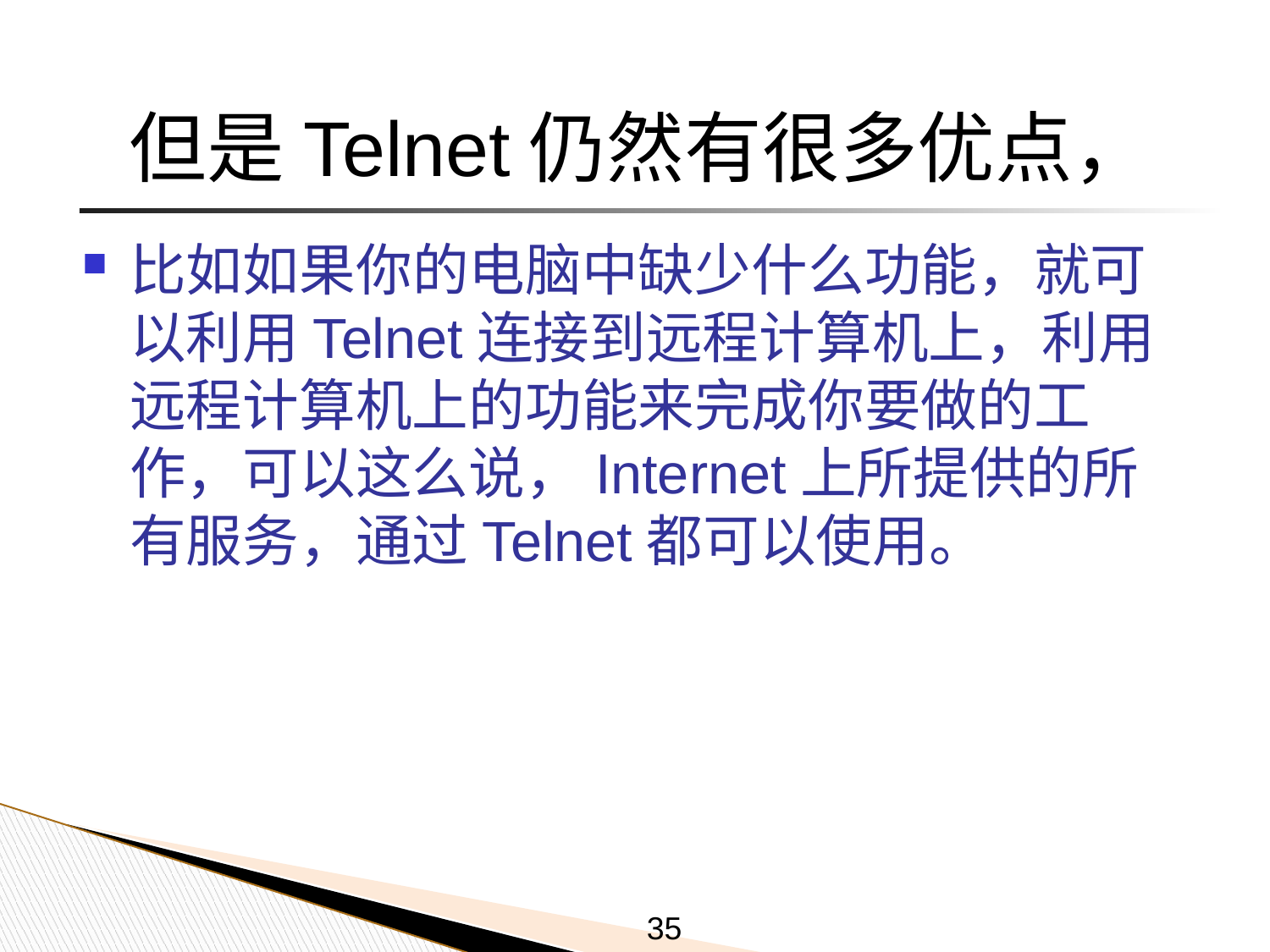

# 但是Telnet仍然有很多优点，
比如如果你的电脑中缺少什么功能，就可以利用Telnet连接到远程计算机上，利用远程计算机上的功能来完成你要做的工作，可以这么说，Internet上所提供的所有服务，通过Telnet都可以使用。

35